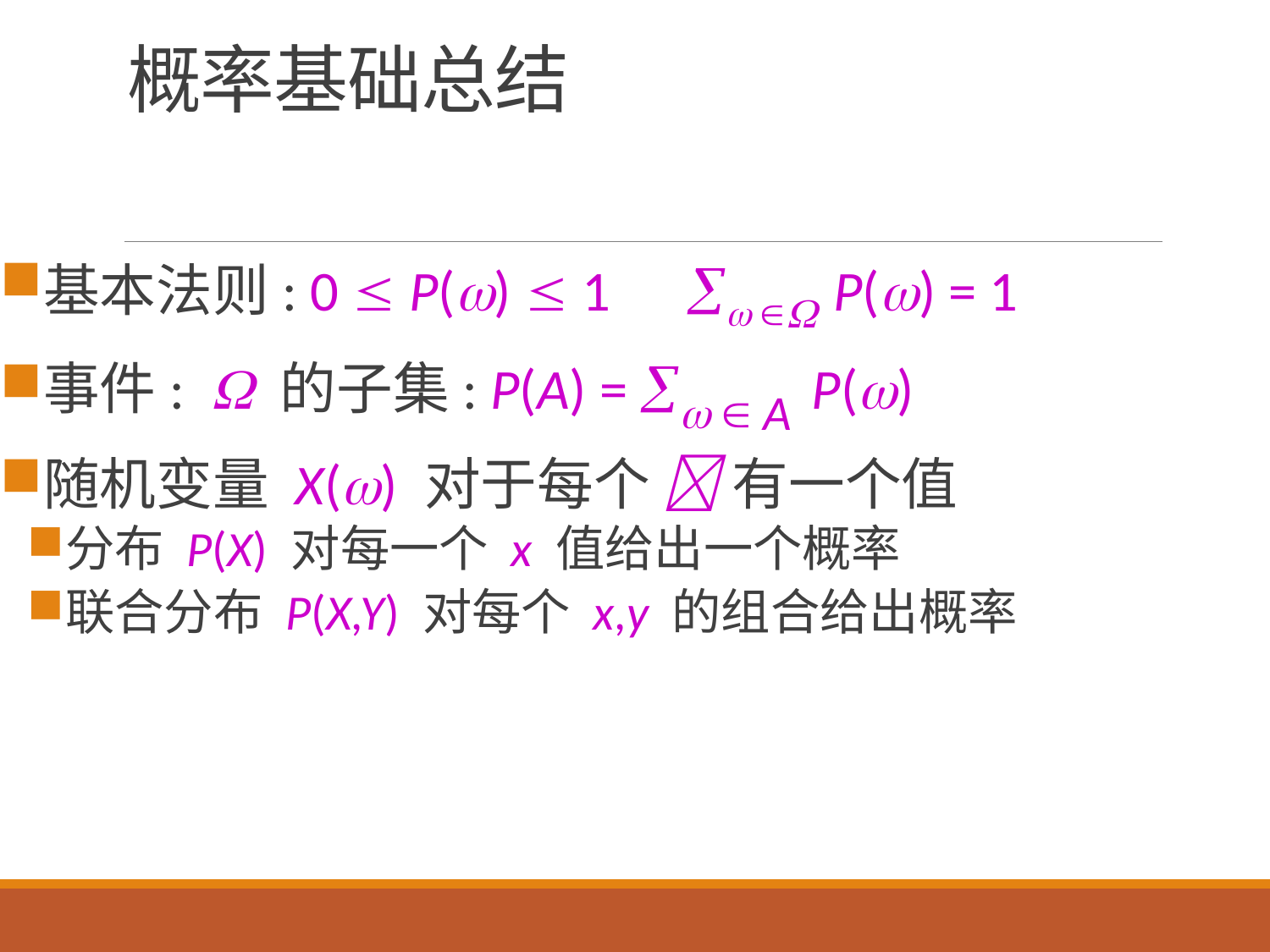

# 概率基础总结
基本法则: 0 ≤ P(ω) ≤ 1      ∑ω ∈Ω  P(ω) = 1
事件:  Ω 的子集: P(A) = ∑ω ∈ A  P(ω)
随机变量 X(ω) 对于每个 ω 有一个值
分布 P(X) 对每一个 x 值给出一个概率
联合分布 P(X,Y) 对每个 x,y 的组合给出概率